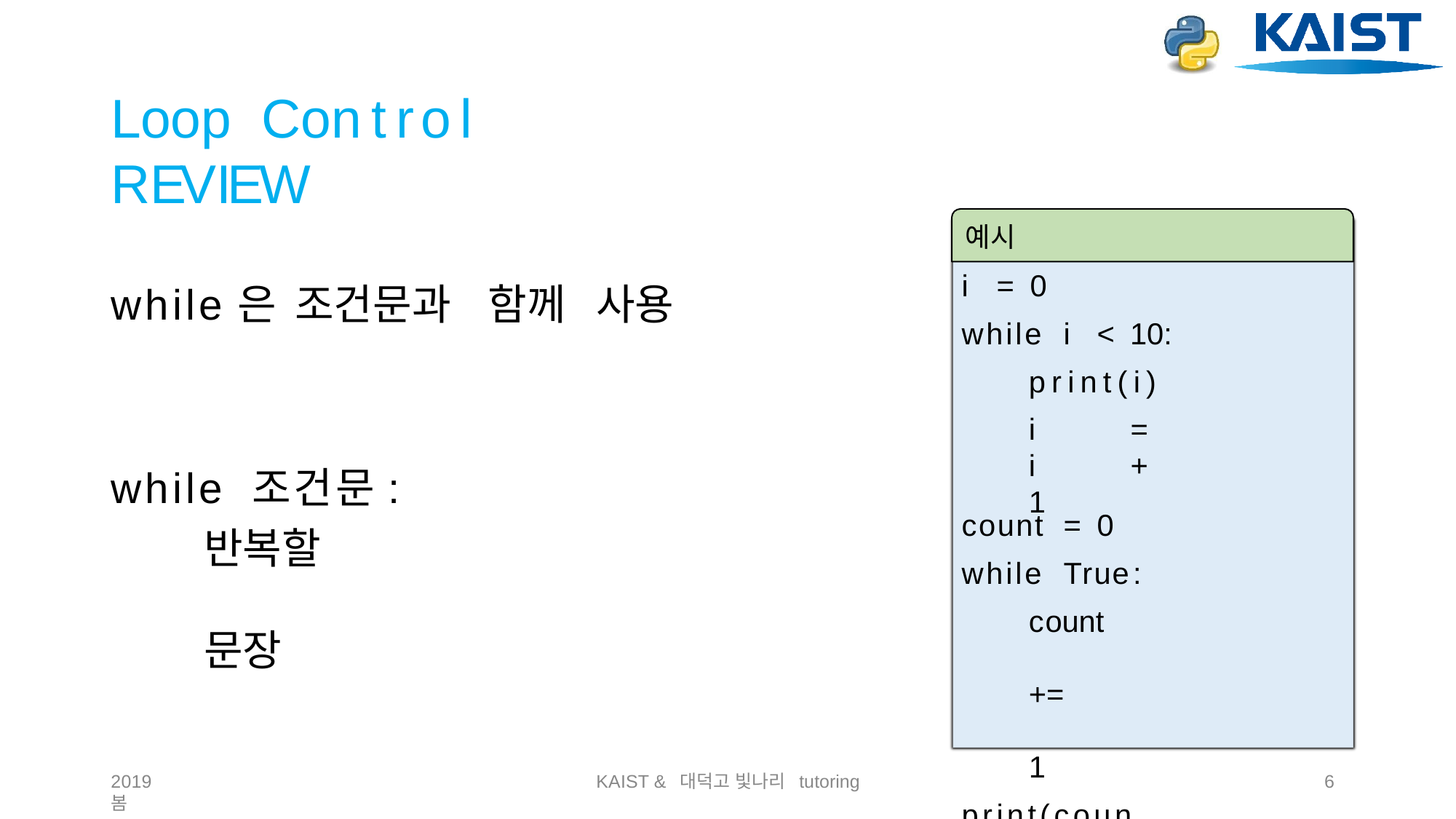

# Loop	Control	REVIEW
예시
i	=	0
while	i	<	10:
print(i)
i	=	i	+	1

while은	조건문과	함께	사용
while	조건문:
반복할	문장
count	=	0  while	True:
count	+=	1
print(count)
2019 봄
KAIST & 대덕고 빛나리 tutoring
6